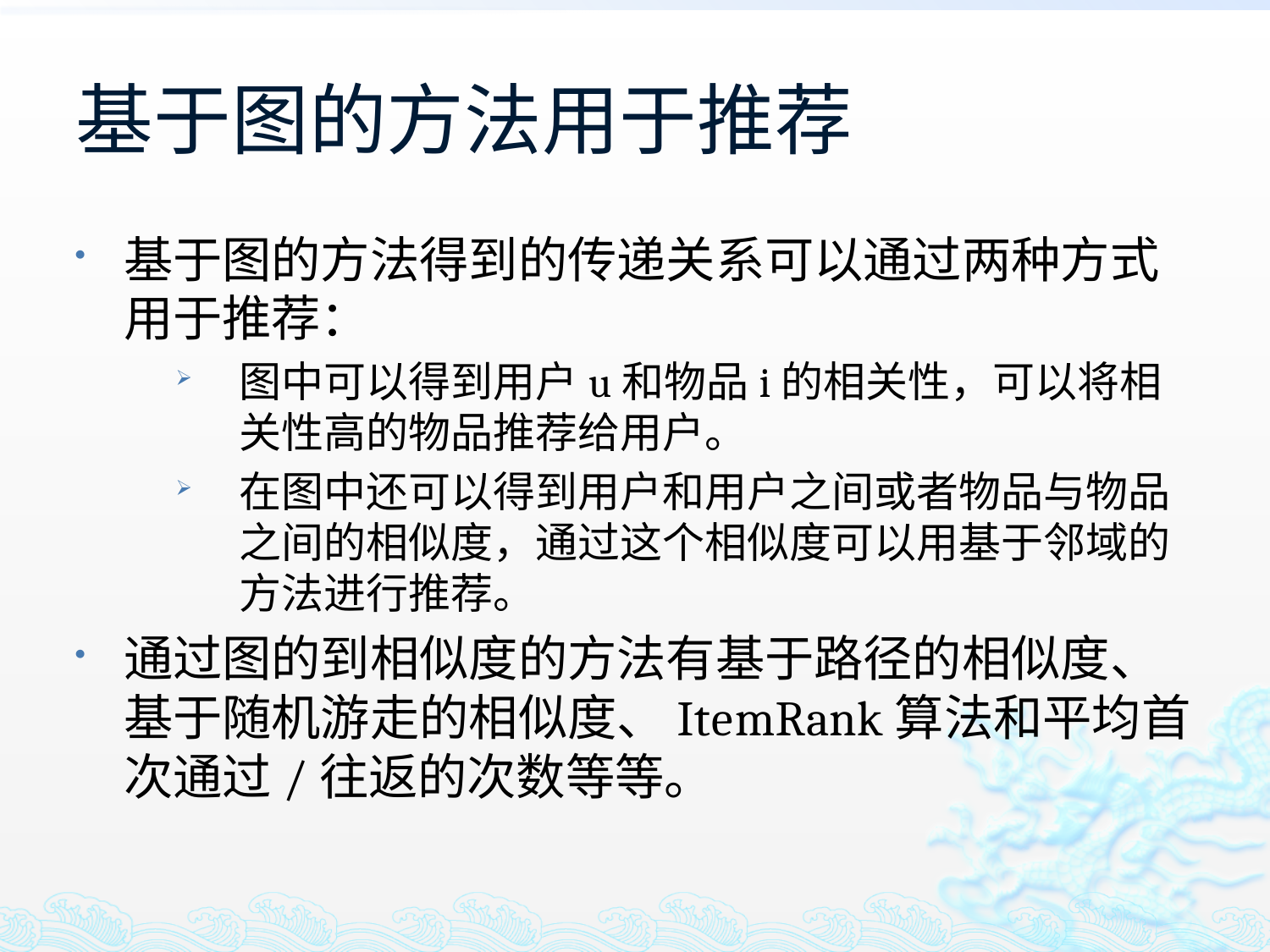

# 基于图的方法用于推荐
基于图的方法得到的传递关系可以通过两种方式用于推荐：
图中可以得到用户u和物品i的相关性，可以将相关性高的物品推荐给用户。
在图中还可以得到用户和用户之间或者物品与物品之间的相似度，通过这个相似度可以用基于邻域的方法进行推荐。
通过图的到相似度的方法有基于路径的相似度、基于随机游走的相似度、ItemRank算法和平均首次通过/往返的次数等等。